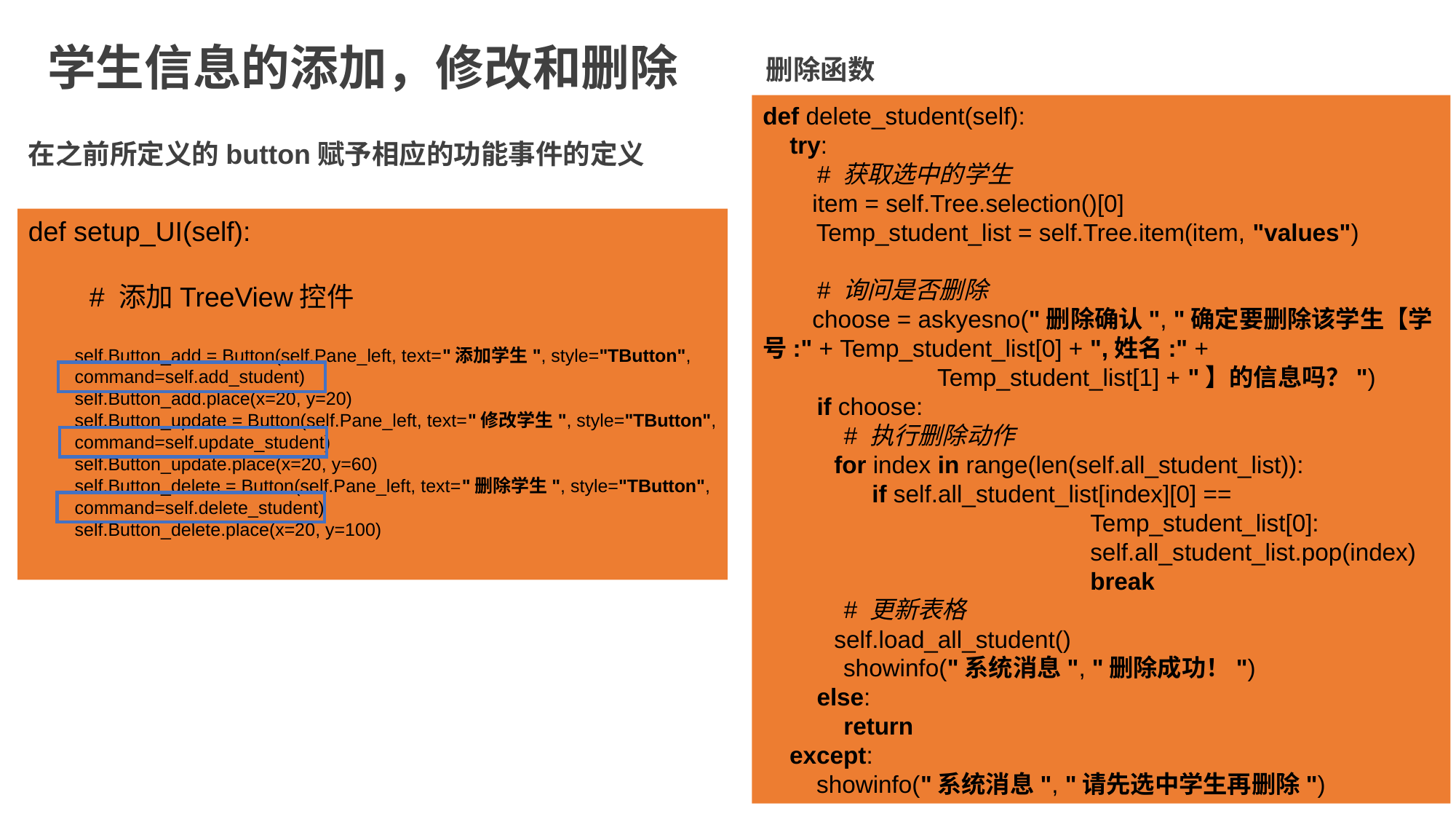

学生信息的添加，修改和删除
删除函数
def delete_student(self):
    try:
        # 获取选中的学生
        item = self.Tree.selection()[0]
        Temp_student_list = self.Tree.item(item, "values")
        # 询问是否删除
        choose = askyesno("删除确认", "确定要删除该学生【学号:" + Temp_student_list[0] + ",姓名:" +
                          Temp_student_list[1] + "】的信息吗？")
        if choose:
            # 执行删除动作
            for index in range(len(self.all_student_list)):
                	if self.all_student_list[index][0] ==  					Temp_student_list[0]:
                    		self.all_student_list.pop(index)
                    		break
            # 更新表格
            self.load_all_student()
            showinfo("系统消息", "删除成功！")
        else:
            return
    except:
        showinfo("系统消息", "请先选中学生再删除")
在之前所定义的button赋予相应的功能事件的定义
def setup_UI(self):

        # 添加TreeView控件

        …

        …

self.Button_add = Button(self.Pane_left, text="添加学生", style="TButton", command=self.add_student)
self.Button_add.place(x=20, y=20)
self.Button_update = Button(self.Pane_left, text="修改学生", style="TButton", command=self.update_student)
self.Button_update.place(x=20, y=60)
self.Button_delete = Button(self.Pane_left, text="删除学生", style="TButton", command=self.delete_student)
self.Button_delete.place(x=20, y=100)